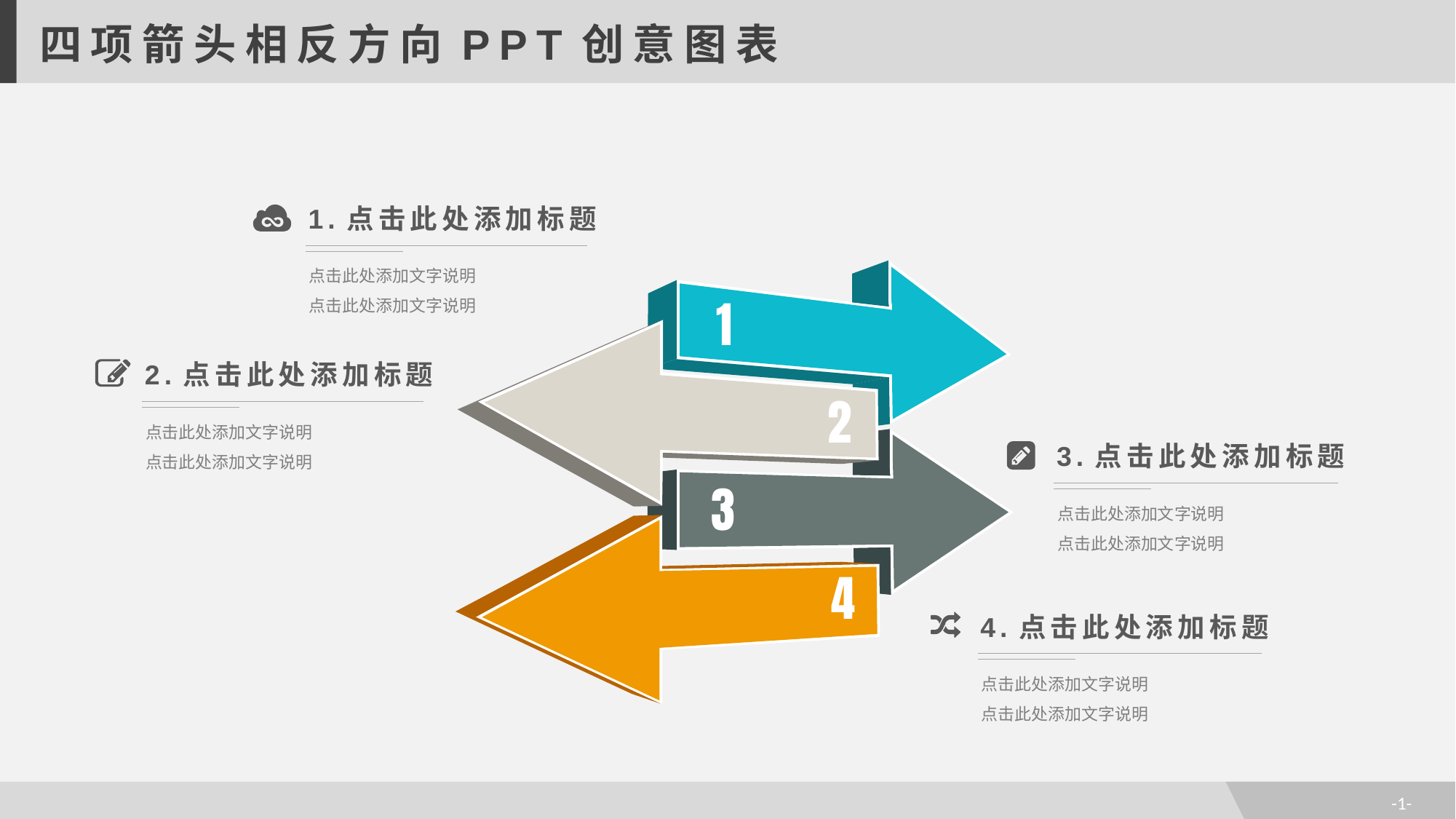

四项箭头相反方向PPT创意图表
1.点击此处添加标题

点击此处添加文字说明
点击此处添加文字说明

1
2.点击此处添加标题

点击此处添加文字说明
点击此处添加文字说明
2
3.点击此处添加标题

点击此处添加文字说明
点击此处添加文字说明
3
4
4.点击此处添加标题

点击此处添加文字说明
点击此处添加文字说明
-1-